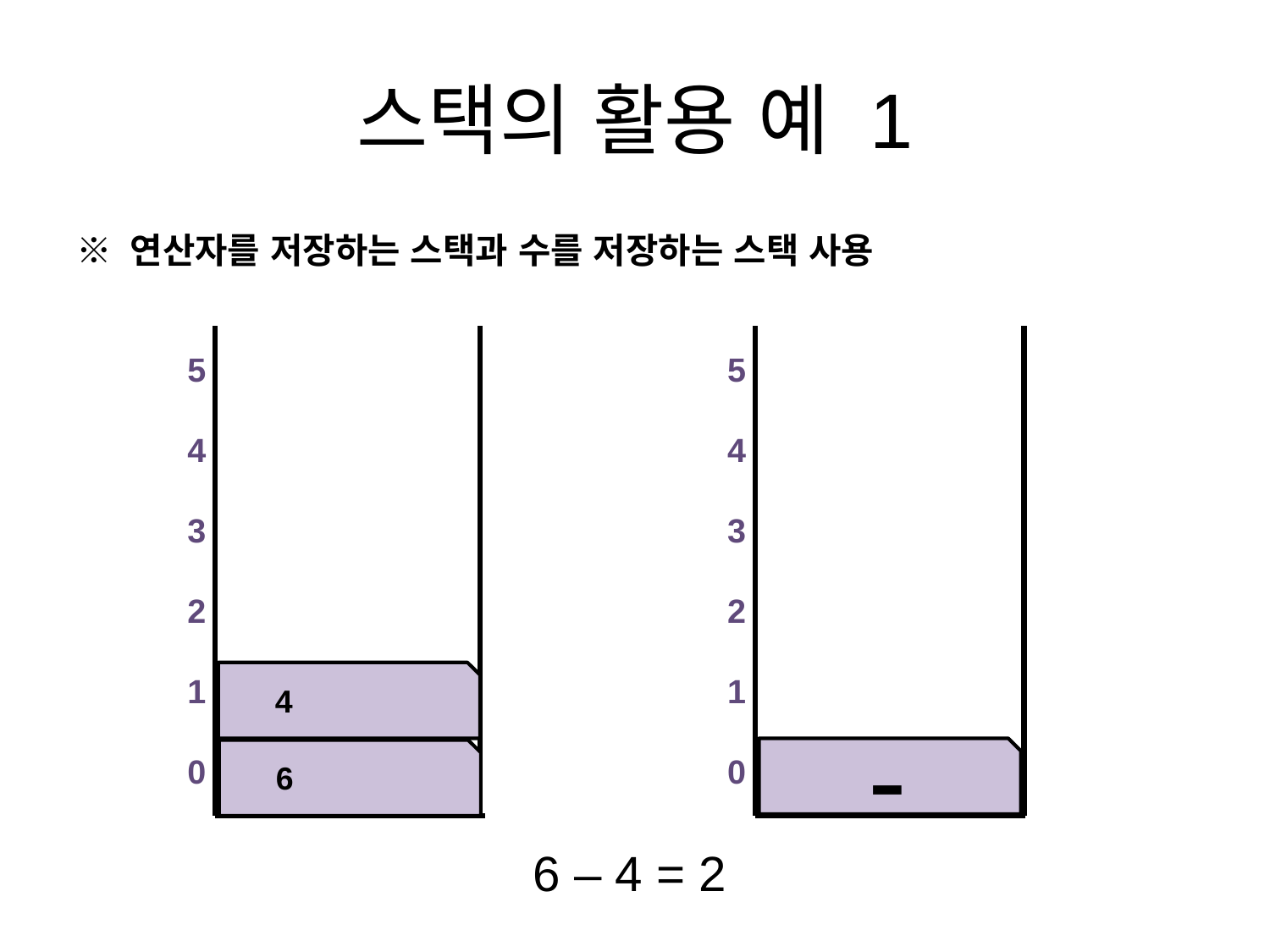

# 스택의 활용 예 1
※ 연산자를 저장하는 스택과 수를 저장하는 스택 사용

5

4

3

2

1

0

5

4

3

2

1

0

4
-

6
6 – 4 = 2